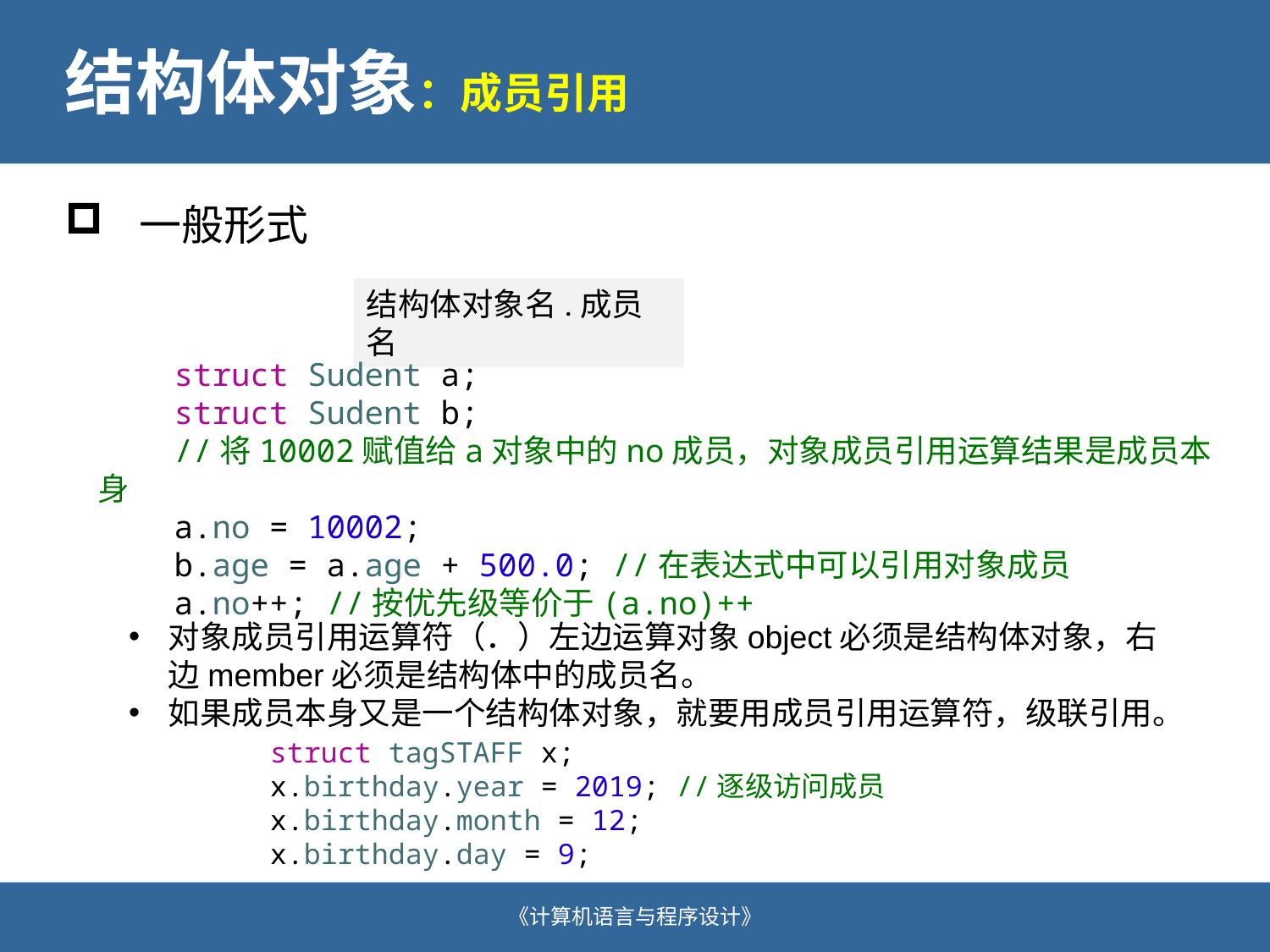

# 结构体对象：成员引用
一般形式
结构体对象名.成员名
    struct Sudent a;
    struct Sudent b;
    //将10002赋值给a对象中的no成员，对象成员引用运算结果是成员本身
    a.no = 10002;
    b.age = a.age + 500.0; //在表达式中可以引用对象成员
    a.no++; //按优先级等价于(a.no)++
对象成员引用运算符（．）左边运算对象object必须是结构体对象，右边member必须是结构体中的成员名。
如果成员本身又是一个结构体对象，就要用成员引用运算符，级联引用。
    struct tagSTAFF x;
    x.birthday.year = 2019; //逐级访问成员
    x.birthday.month = 12;
    x.birthday.day = 9;

《计算机语言与程序设计》
12